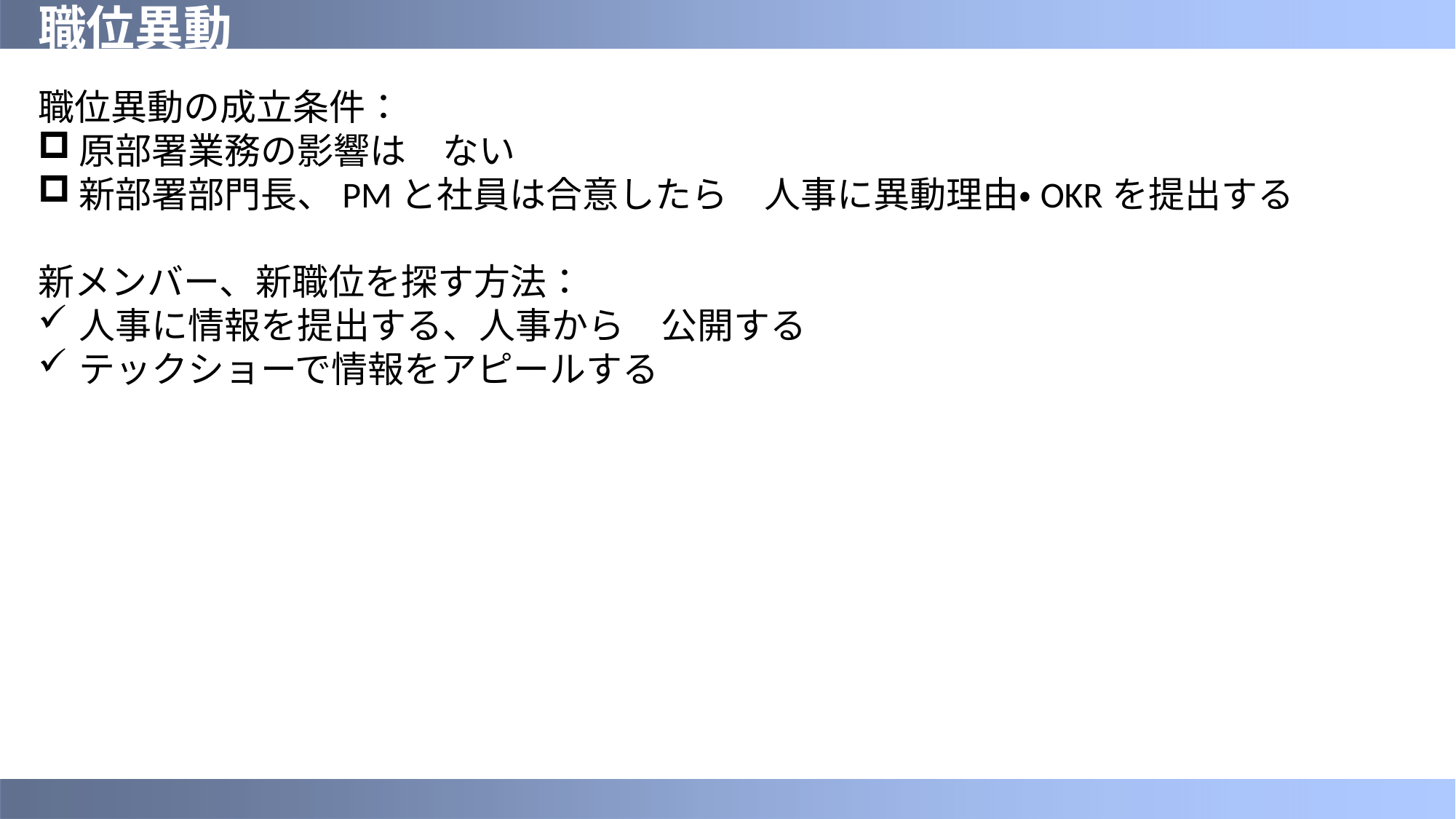

# 職位異動
職位異動の成立条件：
原部署業務の影響は　ない
新部署部門長、PMと社員は合意したら　人事に異動理由・OKRを提出する

新メンバー、新職位を探す方法：
人事に情報を提出する、人事から　公開する
テックショーで情報をアピールする